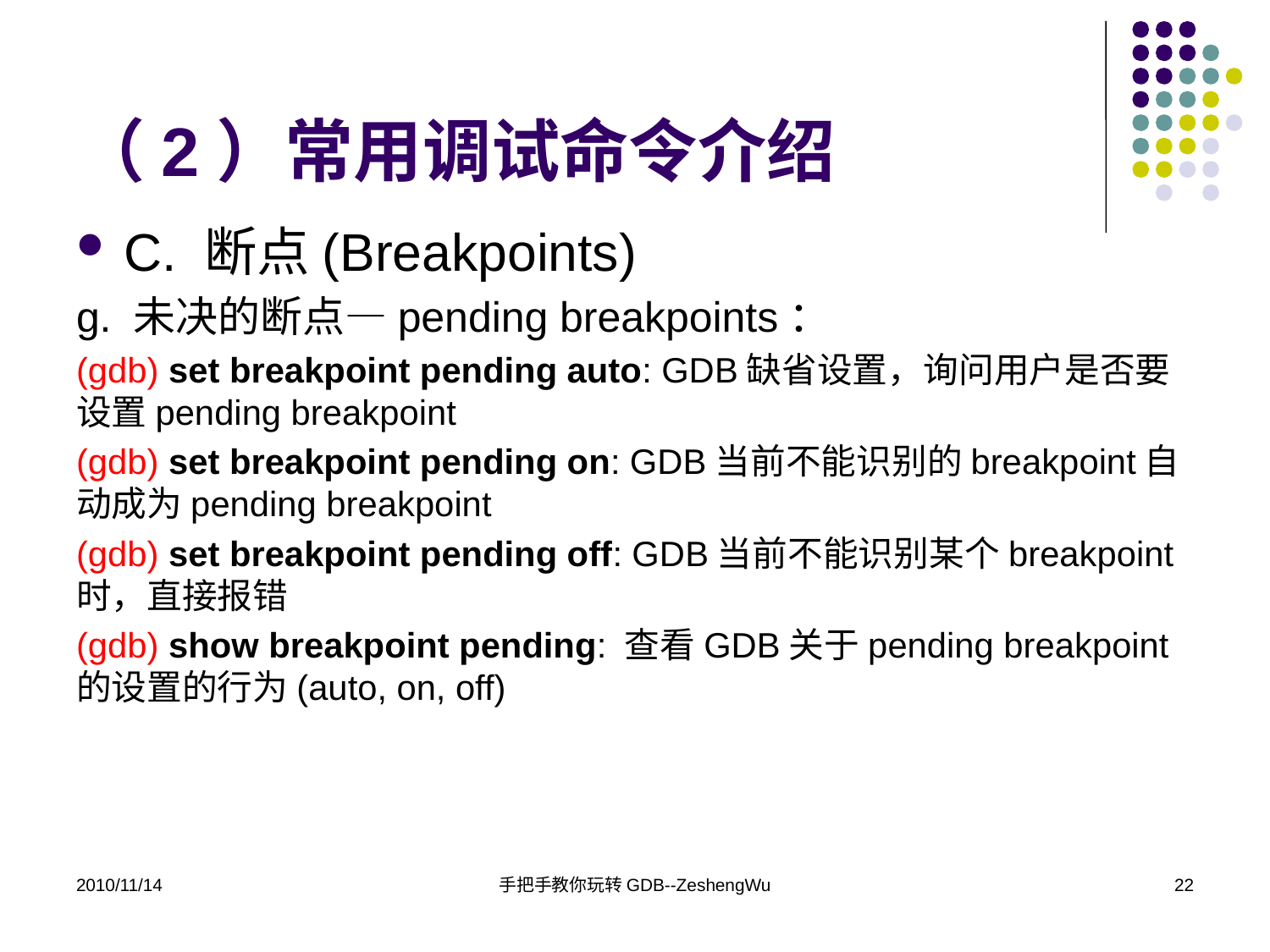

# （2）常用调试命令介绍
C. 断点(Breakpoints)
g. 未决的断点—pending breakpoints：
(gdb) set breakpoint pending auto: GDB缺省设置，询问用户是否要设置pending breakpoint
(gdb) set breakpoint pending on: GDB当前不能识别的breakpoint自动成为pending breakpoint
(gdb) set breakpoint pending off: GDB当前不能识别某个breakpoint时，直接报错
(gdb) show breakpoint pending: 查看GDB关于pending breakpoint的设置的行为(auto, on, off)
2010/11/14
手把手教你玩转GDB--ZeshengWu
22